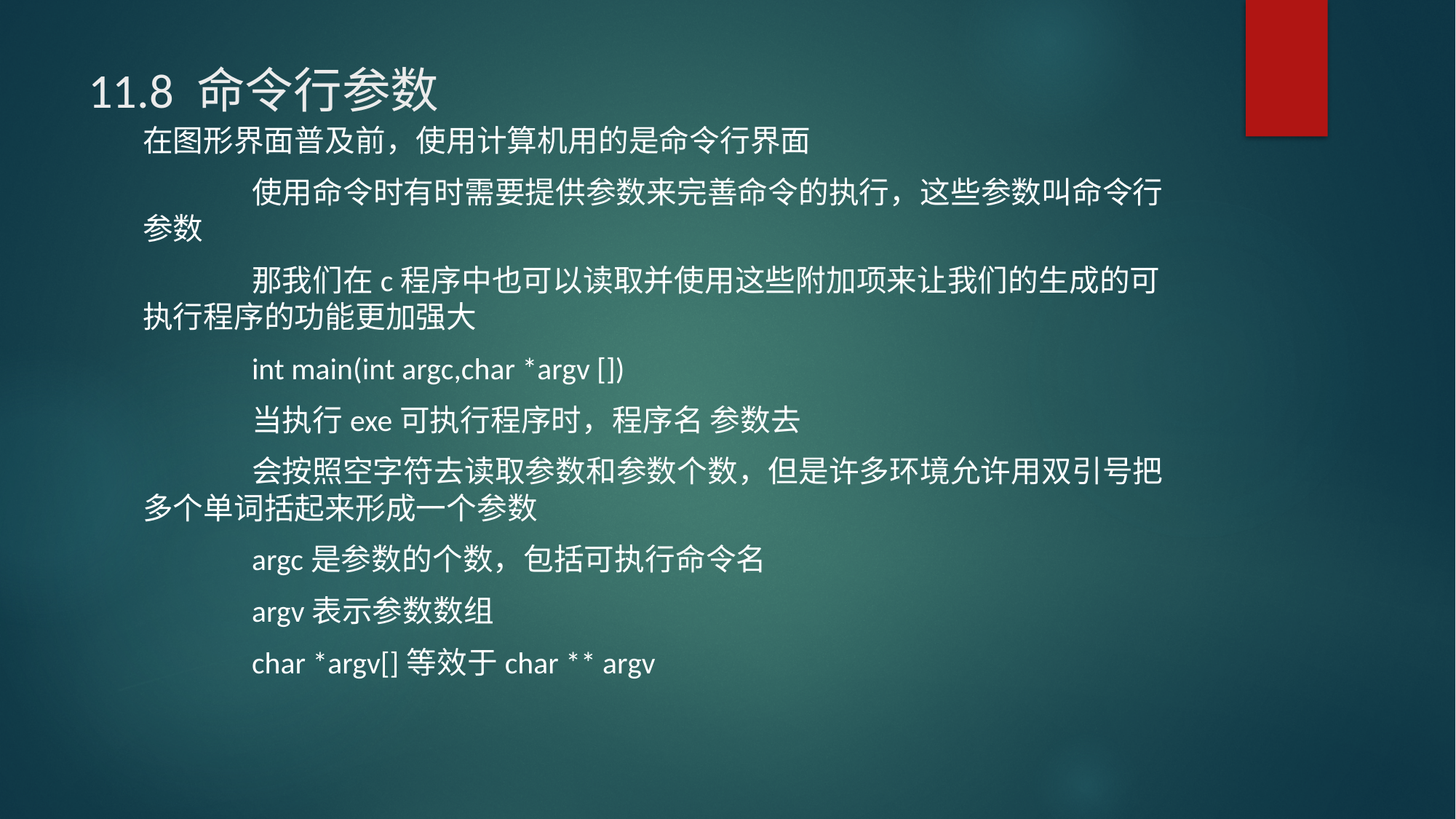

# 11.8 命令行参数
在图形界面普及前，使用计算机用的是命令行界面
	使用命令时有时需要提供参数来完善命令的执行，这些参数叫命令行参数
	那我们在c程序中也可以读取并使用这些附加项来让我们的生成的可执行程序的功能更加强大
	int main(int argc,char *argv [])
	当执行exe可执行程序时，程序名 参数去
	会按照空字符去读取参数和参数个数，但是许多环境允许用双引号把多个单词括起来形成一个参数
	argc是参数的个数，包括可执行命令名
	argv表示参数数组
	char *argv[]等效于char ** argv